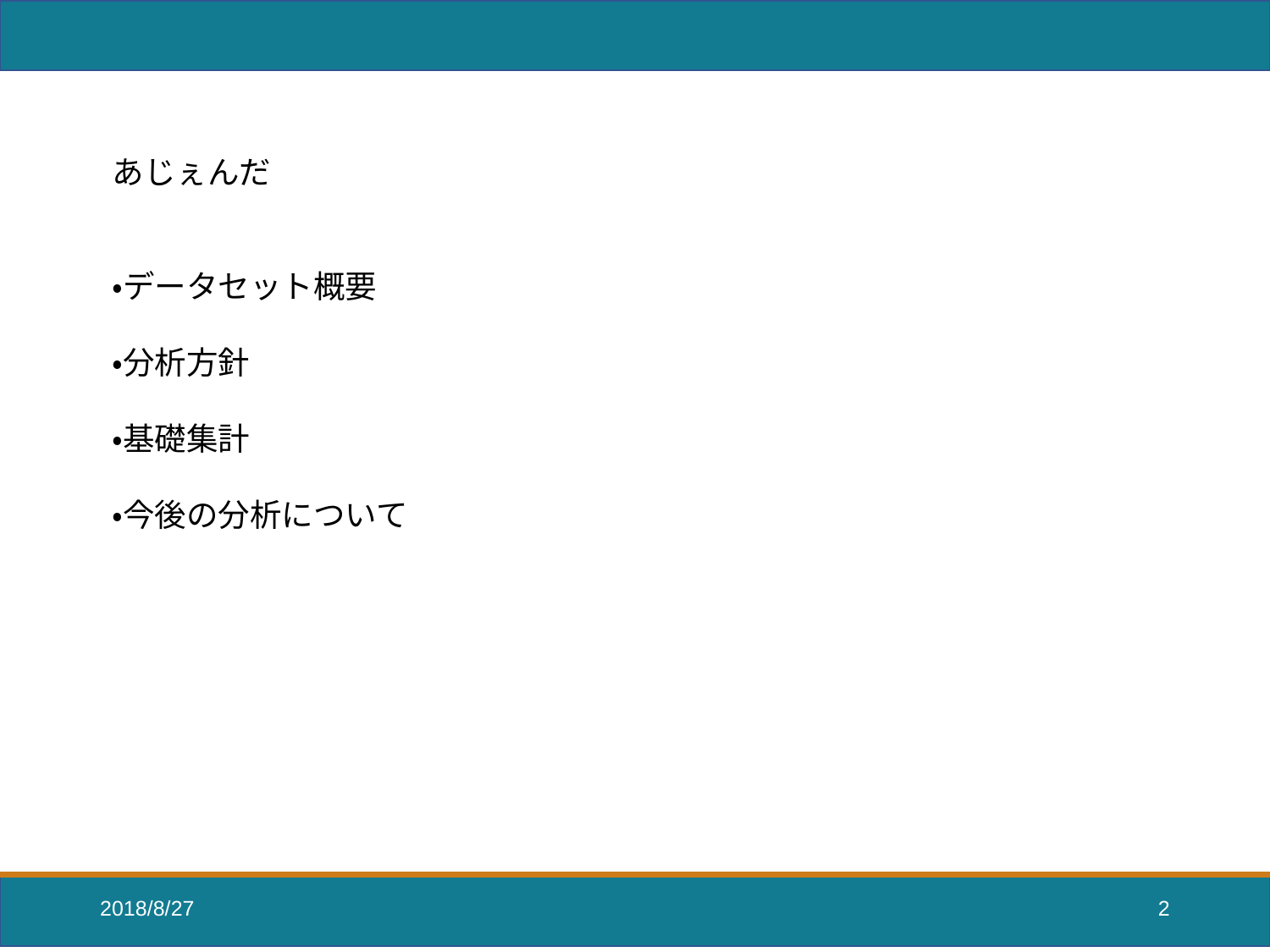

あじぇんだ

・データセット概要

・分析方針

・基礎集計

・今後の分析について
2018/8/27
2